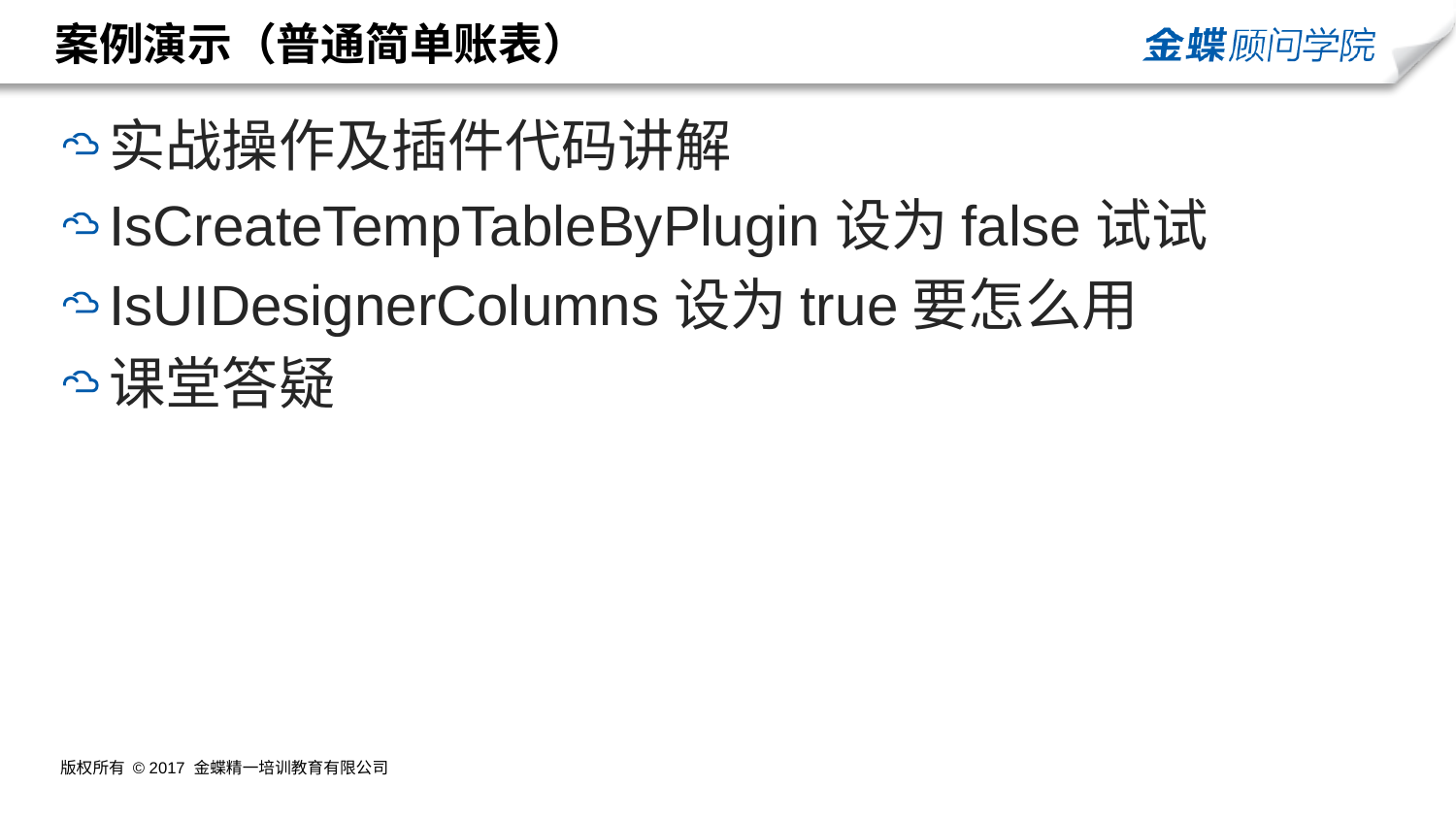

# 案例演示（普通简单账表）
实战操作及插件代码讲解
IsCreateTempTableByPlugin设为false试试
IsUIDesignerColumns设为true要怎么用
课堂答疑